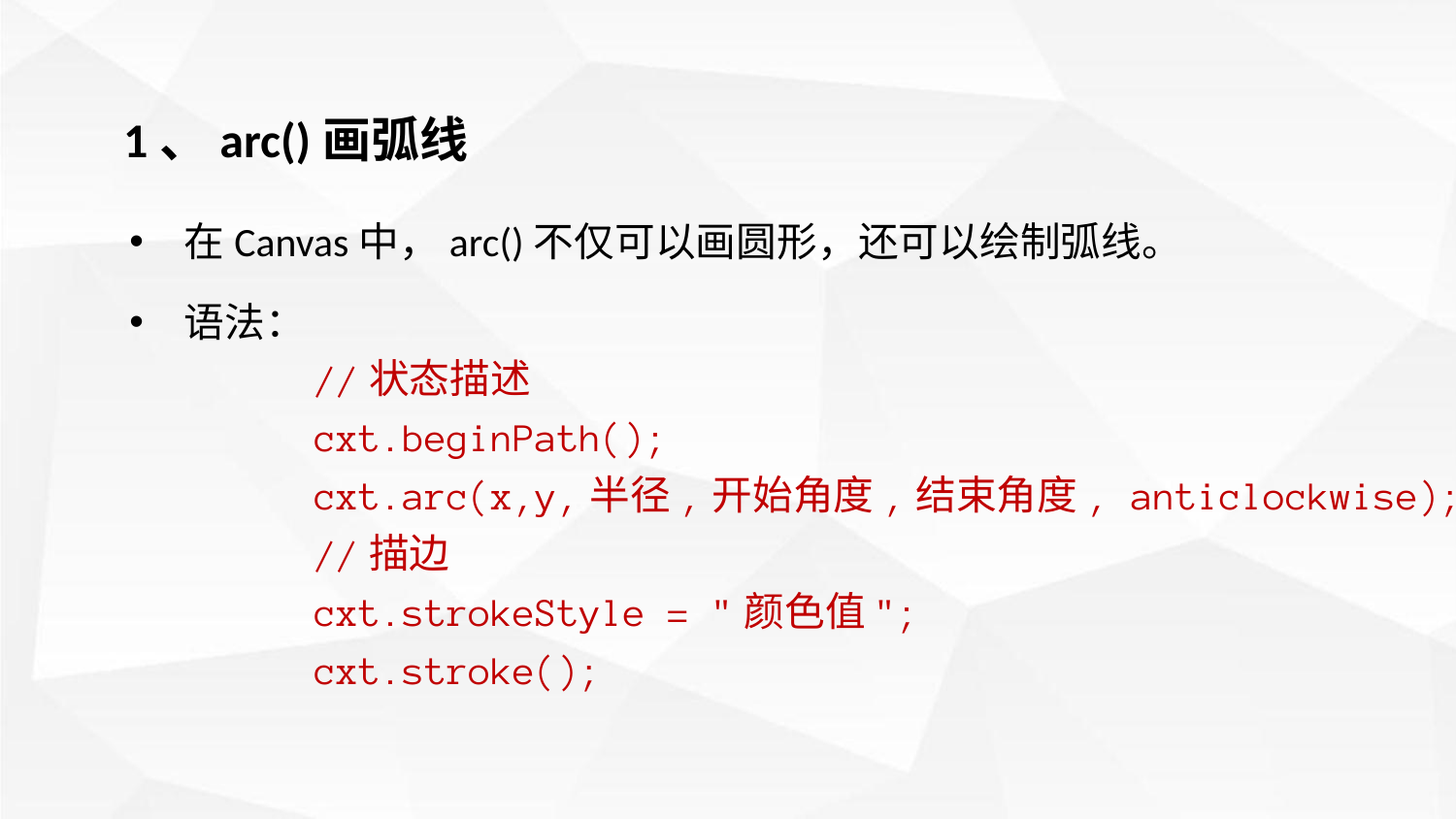

1、arc()画弧线
在Canvas中，arc()不仅可以画圆形，还可以绘制弧线。
语法：
//状态描述
cxt.beginPath();
cxt.arc(x,y,半径,开始角度,结束角度, anticlockwise);
//描边
cxt.strokeStyle = "颜色值";
cxt.stroke();